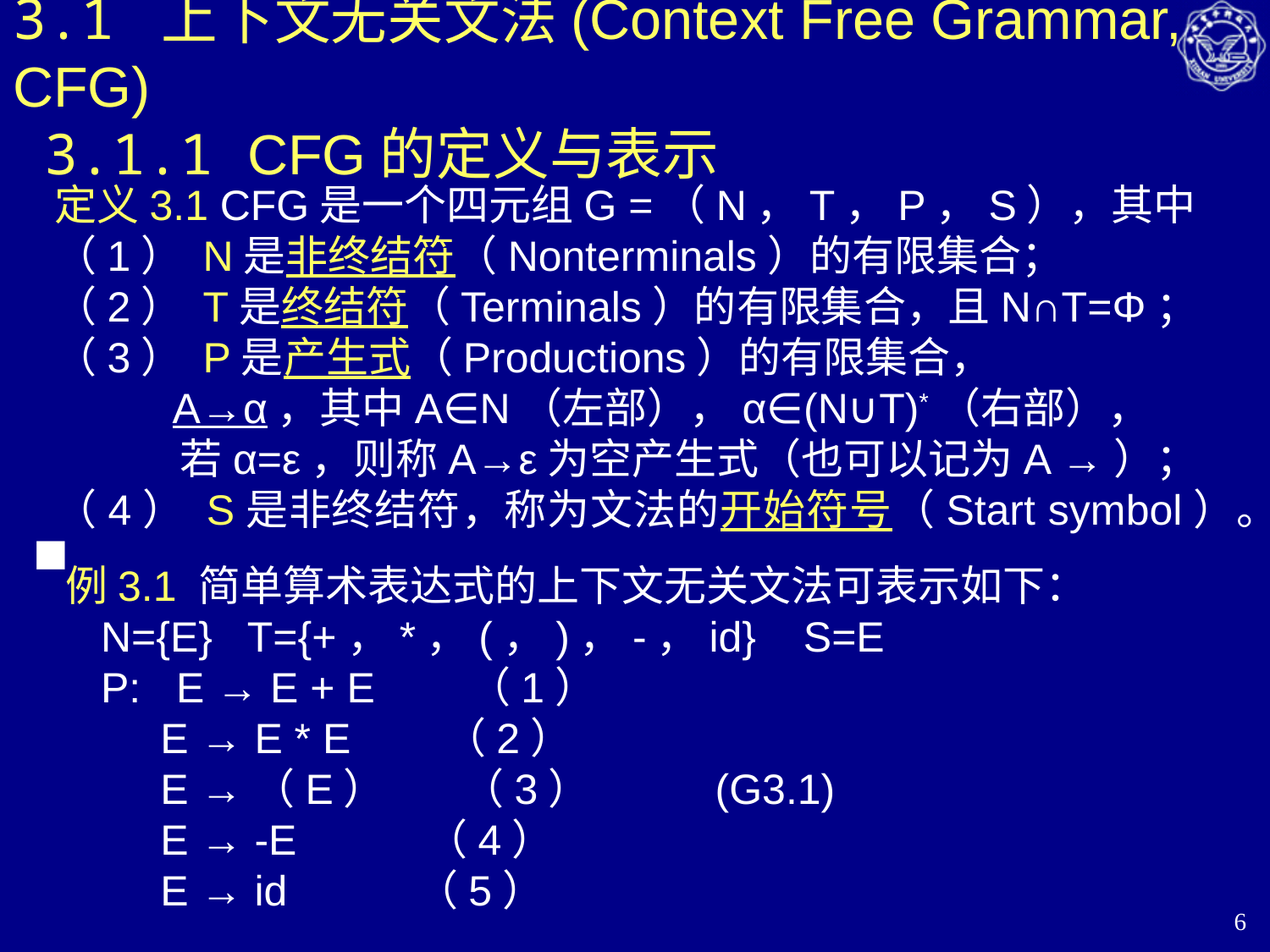

# 3.1 上下文无关文法(Context Free Grammar, CFG) 3.1.1 CFG的定义与表示
定义3.1 CFG是一个四元组G =（N，T，P，S），其中
（1） N是非终结符（Nonterminals）的有限集合；
（2） T是终结符（Terminals）的有限集合，且N∩T=Φ；
（3） P是产生式（Productions）的有限集合，
	 A→α，其中A∈N（左部），α∈(N∪T)*（右部），
	 若α=ε，则称A→ε为空产生式（也可以记为A →）；
（4） S是非终结符，称为文法的开始符号（Start symbol）。■
例3.1 简单算术表达式的上下文无关文法可表示如下：
   N={E}   T={+，*，(，)，-，id}    S=E
   P:   E → E + E       （1）
        E → E * E       （2）
        E →（E）        （3）            (G3.1)
        E → -E          （4）
        E → id          （5）
6